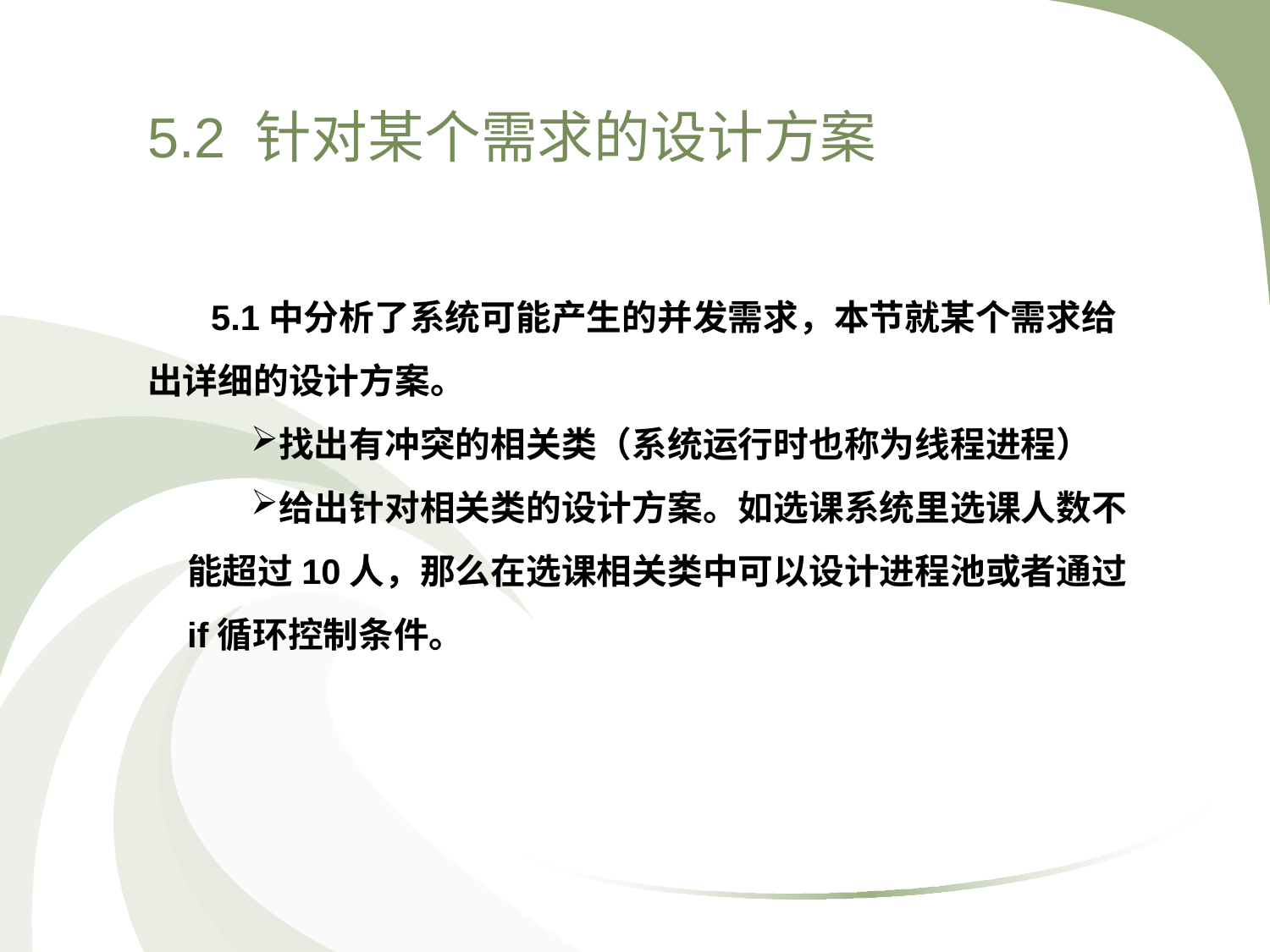

5.2 针对某个需求的设计方案
5.1中分析了系统可能产生的并发需求，本节就某个需求给出详细的设计方案。
找出有冲突的相关类（系统运行时也称为线程进程）
给出针对相关类的设计方案。如选课系统里选课人数不能超过10人，那么在选课相关类中可以设计进程池或者通过if循环控制条件。